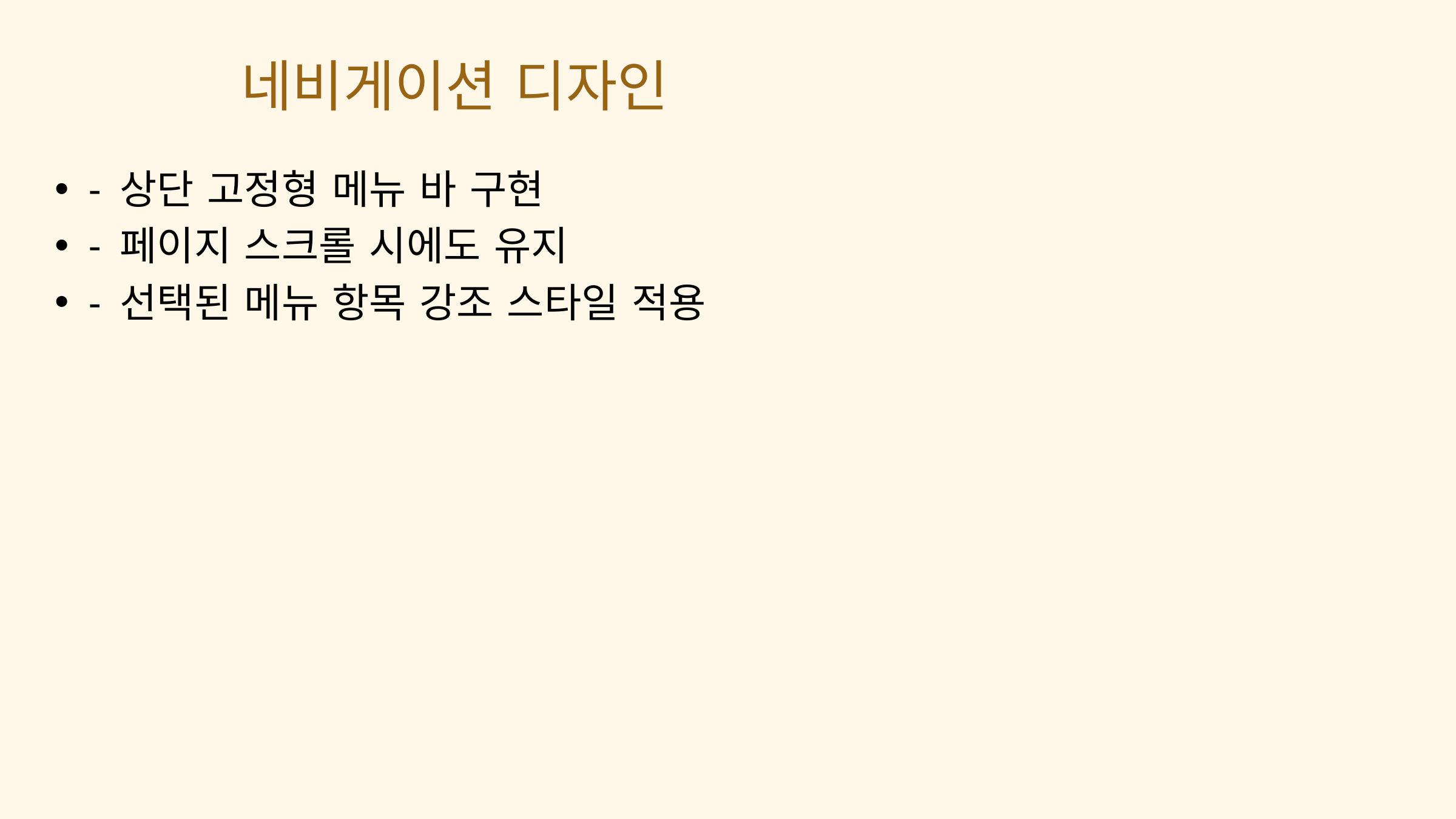

네비게이션 디자인
- 상단 고정형 메뉴 바 구현
- 페이지 스크롤 시에도 유지
- 선택된 메뉴 항목 강조 스타일 적용